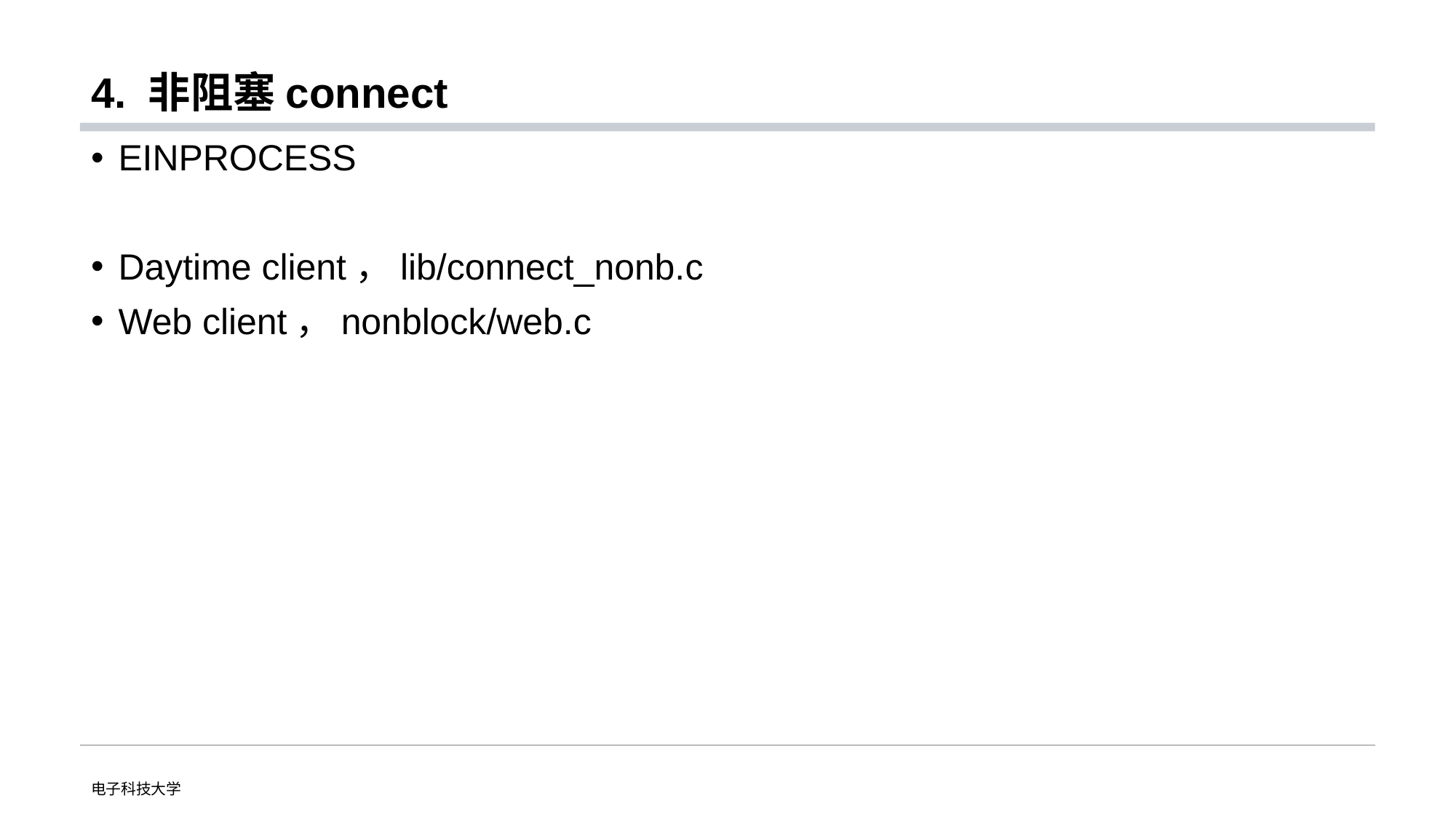

# 4. 非阻塞connect
EINPROCESS

Daytime client，lib/connect_nonb.c
Web client，nonblock/web.c

电子科技大学